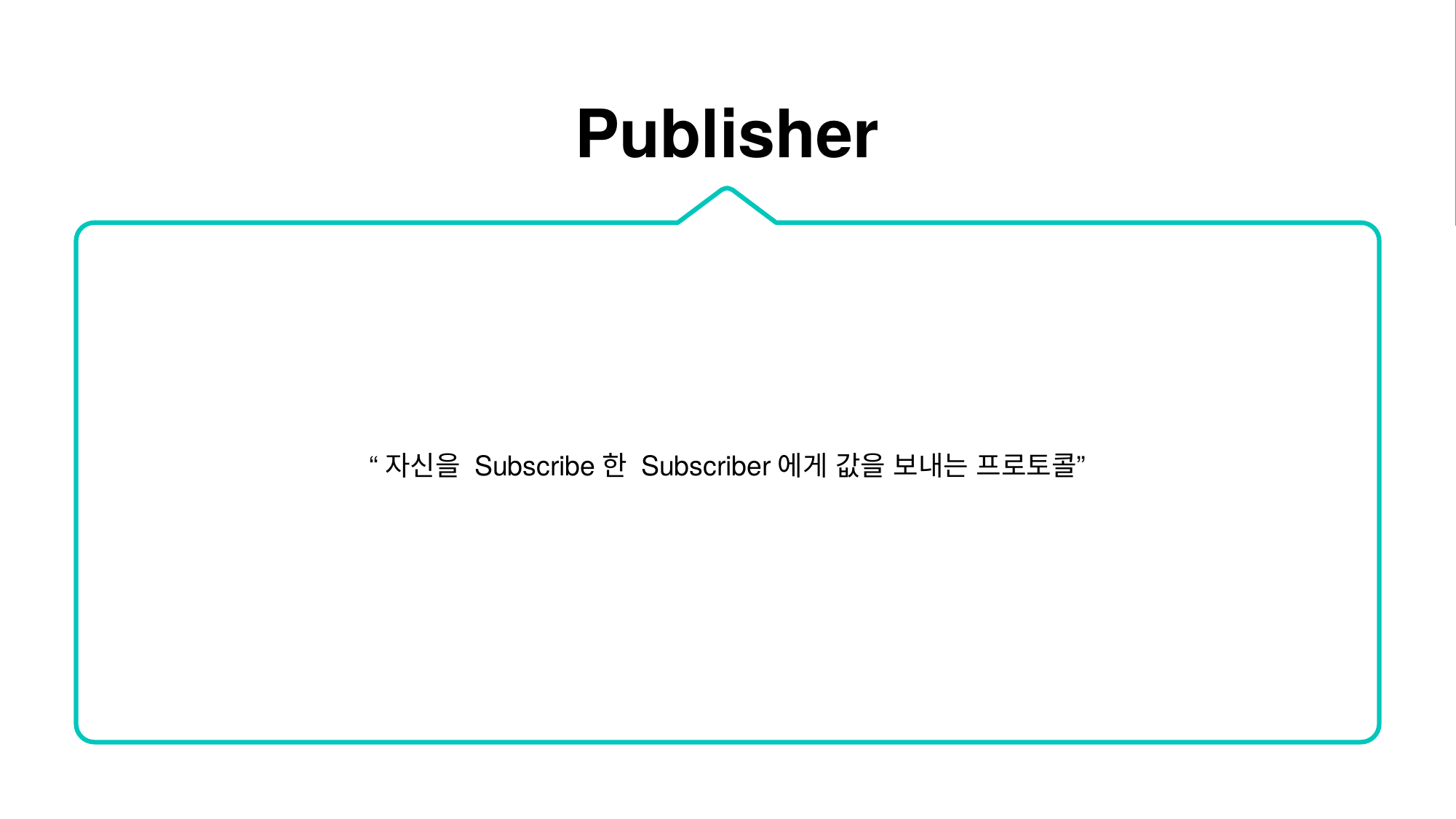

Publisher

“자신을 Subscribe한 Subscriber에게 값을 보내는 프로토콜”